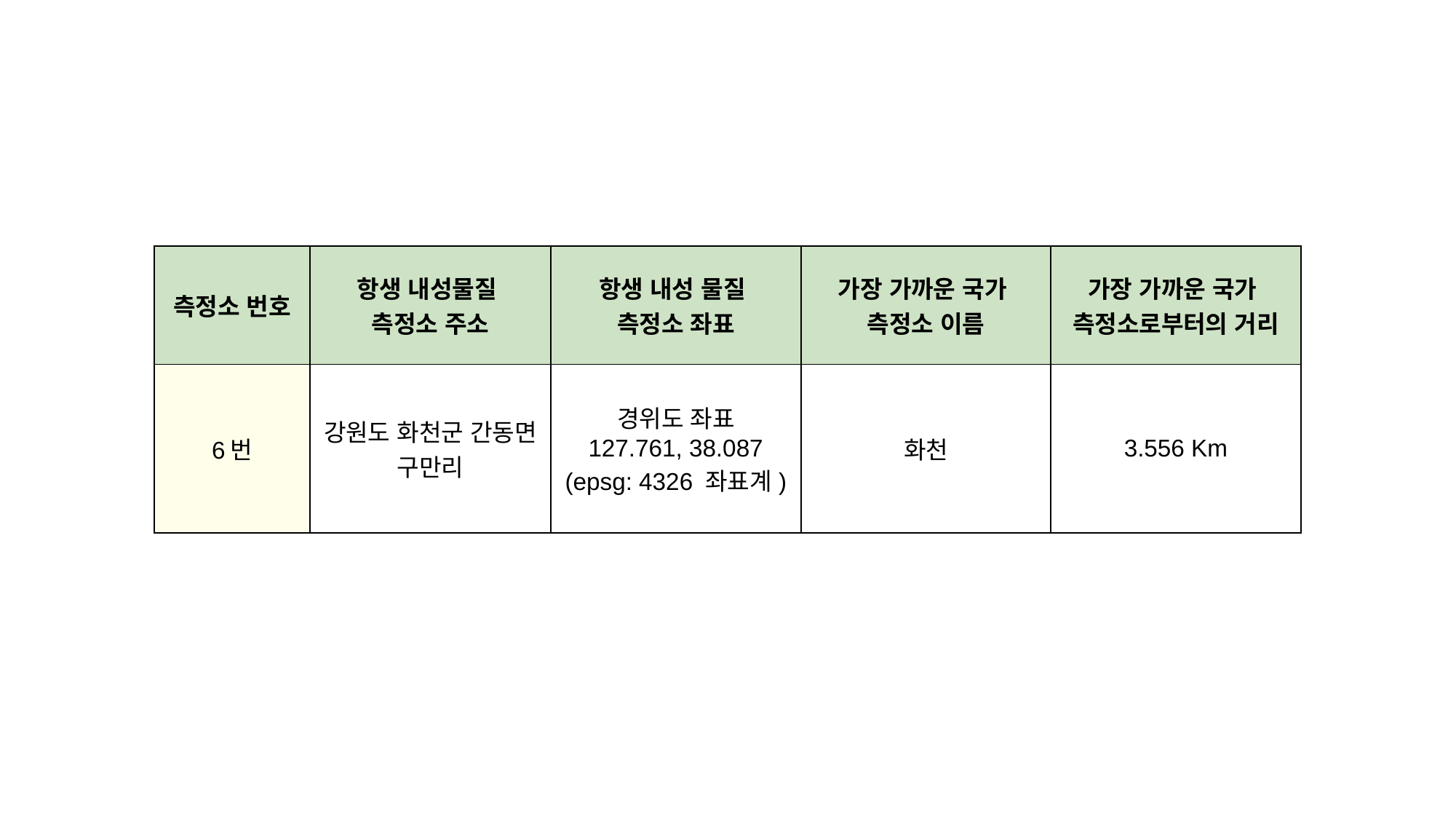

| 측정소 번호 | 항생 내성물질 측정소 주소 | 항생 내성 물질 측정소 좌표 | 가장 가까운 국가 측정소 이름 | 가장 가까운 국가 측정소로부터의 거리 |
| --- | --- | --- | --- | --- |
| 6번 | 강원도 화천군 간동면 구만리 | 경위도 좌표 127.761, 38.087 (epsg: 4326 좌표계) | 화천 | 3.556 Km |